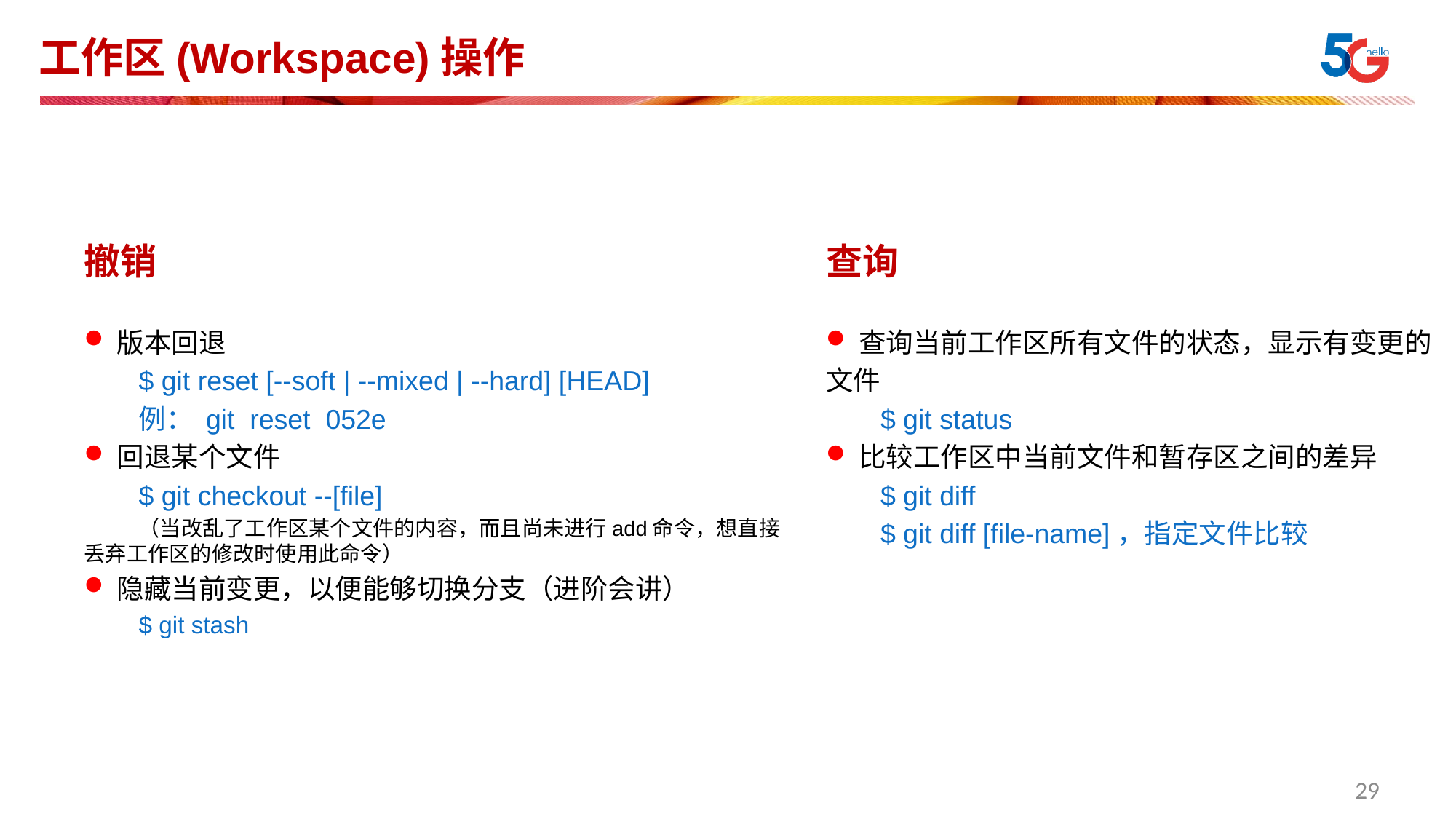

# 工作区(Workspace)操作
撤销
查询

版本回退
$ git reset [--soft | --mixed | --hard] [HEAD]
例： git  reset  052e
回退某个文件
$ git checkout --[file]
（当改乱了工作区某个文件的内容，而且尚未进行add命令，想直接丢弃工作区的修改时使用此命令）
隐藏当前变更，以便能够切换分支（进阶会讲）
$ git stash

查询当前工作区所有文件的状态，显示有变更的
文件
$ git status
比较工作区中当前文件和暂存区之间的差异
$ git diff
$ git diff [file-name]，指定文件比较